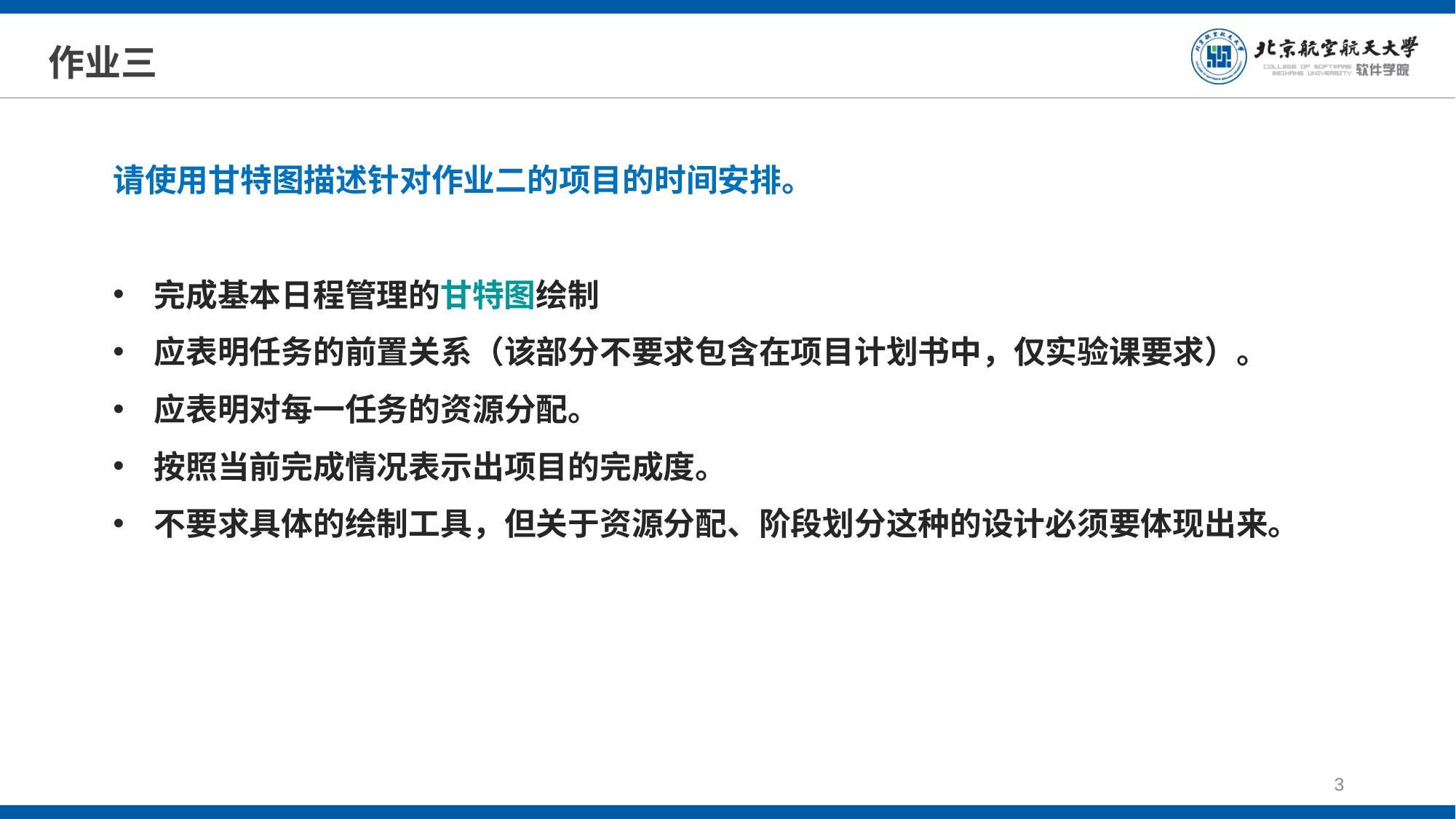

# 作业三
请使用甘特图描述针对作业二的项目的时间安排。

完成基本日程管理的甘特图绘制
应表明任务的前置关系（该部分不要求包含在项目计划书中，仅实验课要求）。
应表明对每一任务的资源分配。
按照当前完成情况表示出项目的完成度。
不要求具体的绘制工具，但关于资源分配、阶段划分这种的设计必须要体现出来。
3